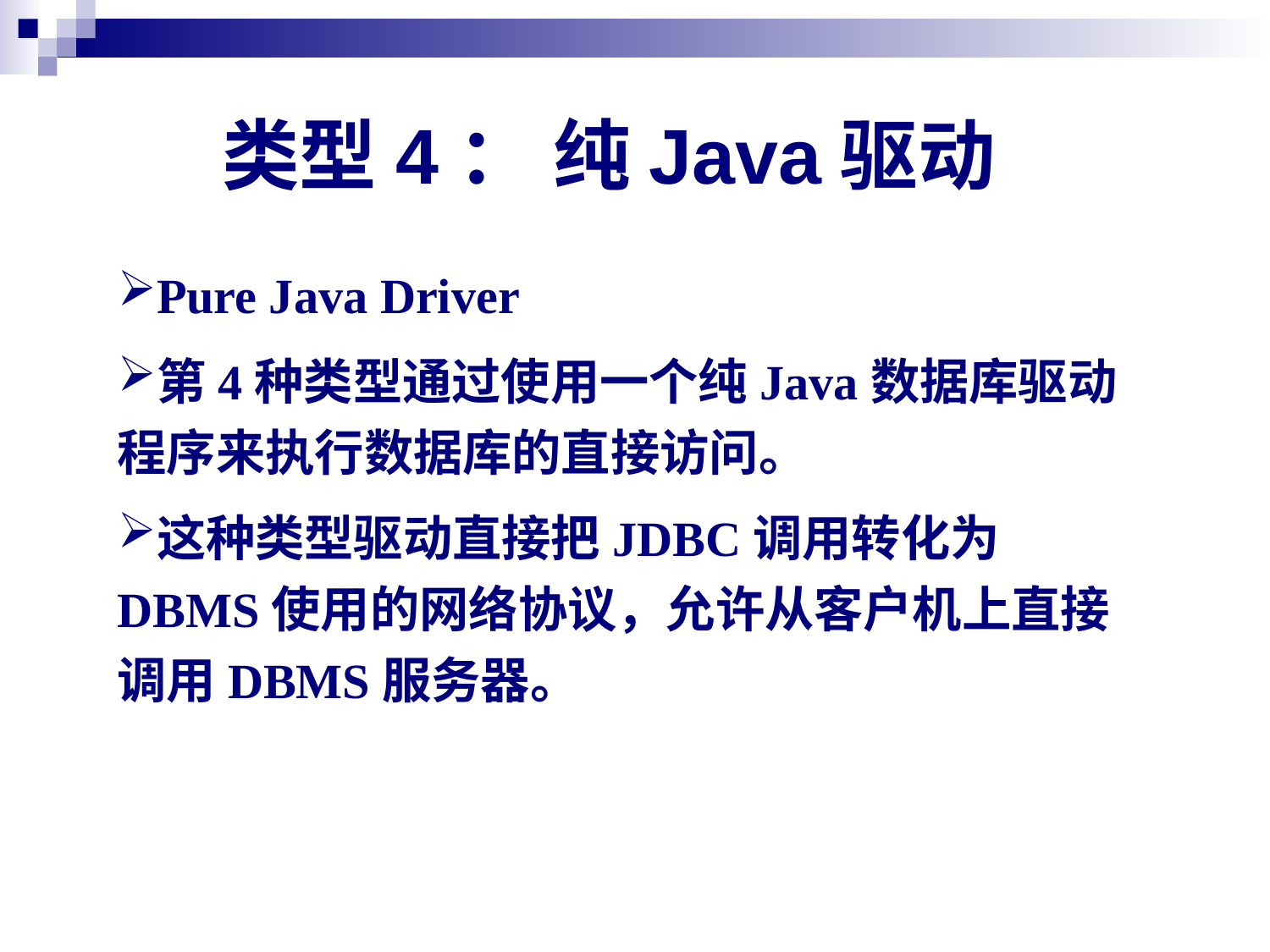

# 类型4： 纯Java驱动

Pure Java Driver
第4种类型通过使用一个纯Java数据库驱动程序来执行数据库的直接访问。
这种类型驱动直接把JDBC调用转化为DBMS使用的网络协议，允许从客户机上直接调用DBMS服务器。
11